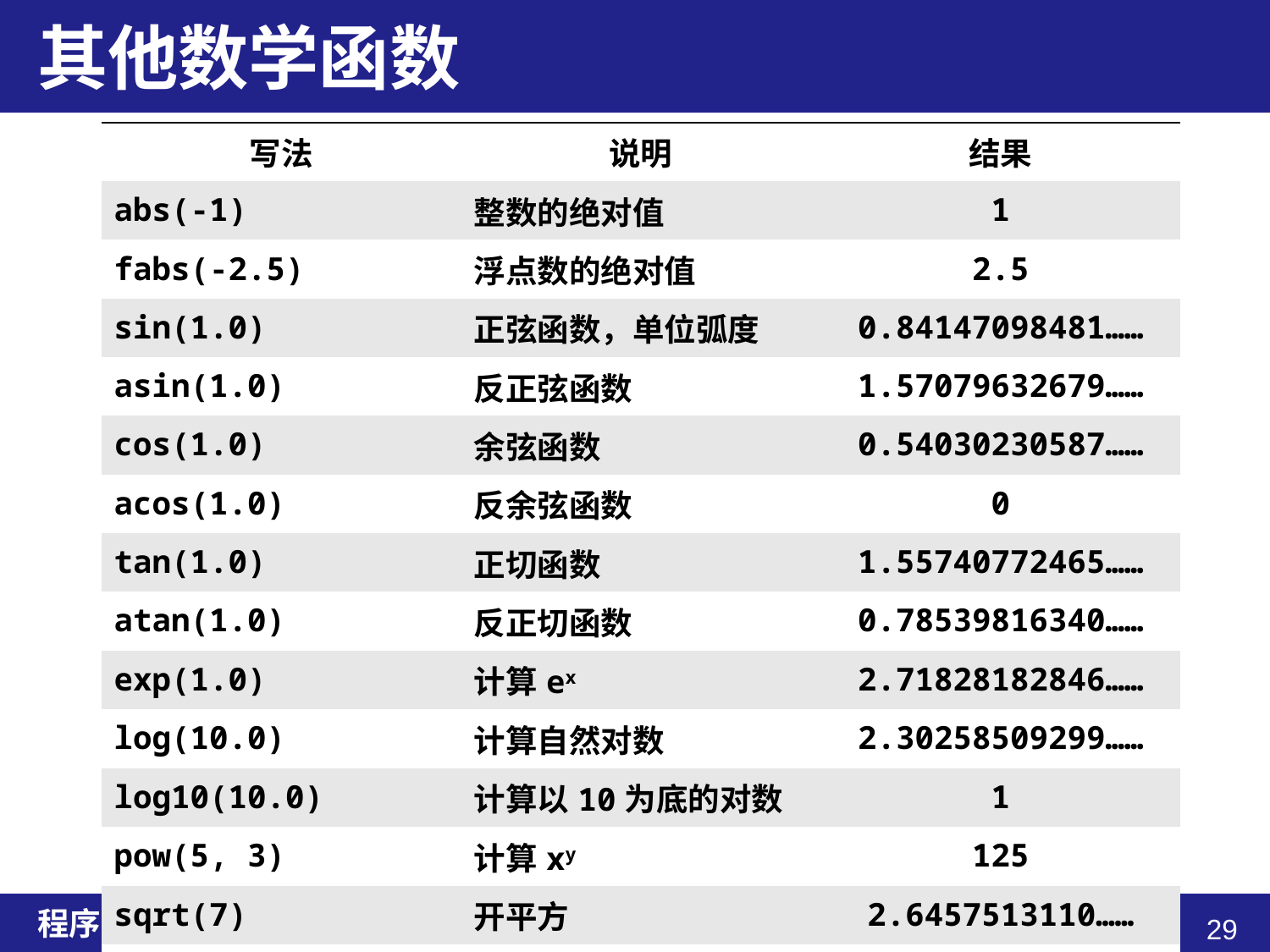

# 其他数学函数
| 写法 | 说明 | 结果 |
| --- | --- | --- |
| abs(-1) | 整数的绝对值 | 1 |
| fabs(-2.5) | 浮点数的绝对值 | 2.5 |
| sin(1.0) | 正弦函数，单位弧度 | 0.84147098481…… |
| asin(1.0) | 反正弦函数 | 1.57079632679…… |
| cos(1.0) | 余弦函数 | 0.54030230587…… |
| acos(1.0) | 反余弦函数 | 0 |
| tan(1.0) | 正切函数 | 1.55740772465…… |
| atan(1.0) | 反正切函数 | 0.78539816340…… |
| exp(1.0) | 计算ex | 2.71828182846…… |
| log(10.0) | 计算自然对数 | 2.30258509299…… |
| log10(10.0) | 计算以10为底的对数 | 1 |
| pow(5, 3) | 计算xy | 125 |
| sqrt(7) | 开平方 | 2.6457513110…… |
| floor(8.3) | 不大于x的整数值 | 8 |